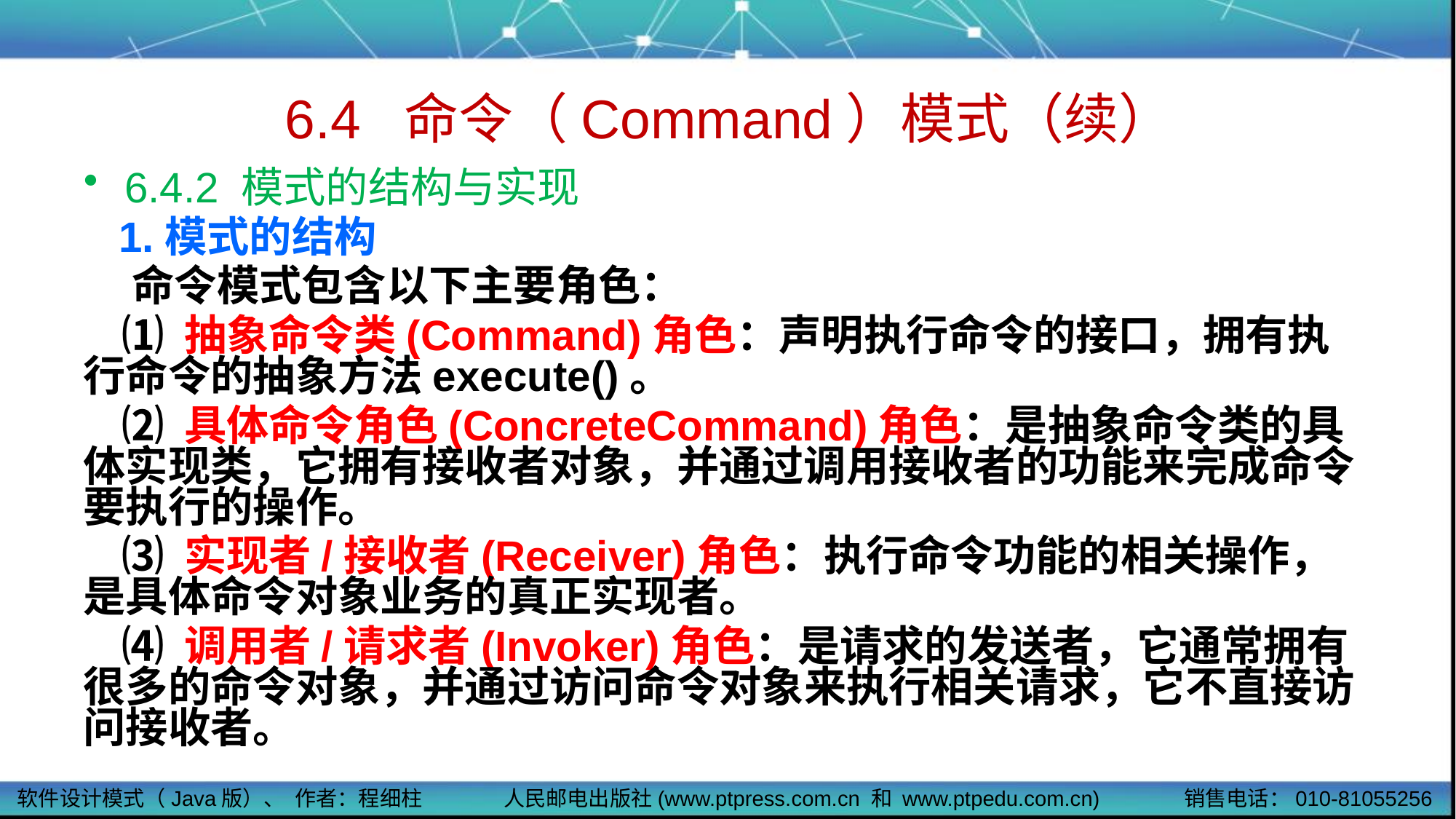

# 6.4  命令（Command）模式（续）
6.4.2 模式的结构与实现
   1.模式的结构
    命令模式包含以下主要角色：
    ⑴ 抽象命令类(Command)角色：声明执行命令的接口，拥有执行命令的抽象方法execute()。
    ⑵ 具体命令角色(ConcreteCommand)角色：是抽象命令类的具体实现类，它拥有接收者对象，并通过调用接收者的功能来完成命令要执行的操作。
    ⑶ 实现者/接收者(Receiver)角色：执行命令功能的相关操作，是具体命令对象业务的真正实现者。
    ⑷ 调用者/请求者(Invoker)角色：是请求的发送者，它通常拥有很多的命令对象，并通过访问命令对象来执行相关请求，它不直接访问接收者。
软件设计模式（Java版）、  作者：程细柱
人民邮电出版社(www.ptpress.com.cn 和 www.ptpedu.com.cn)
销售电话：010-81055256